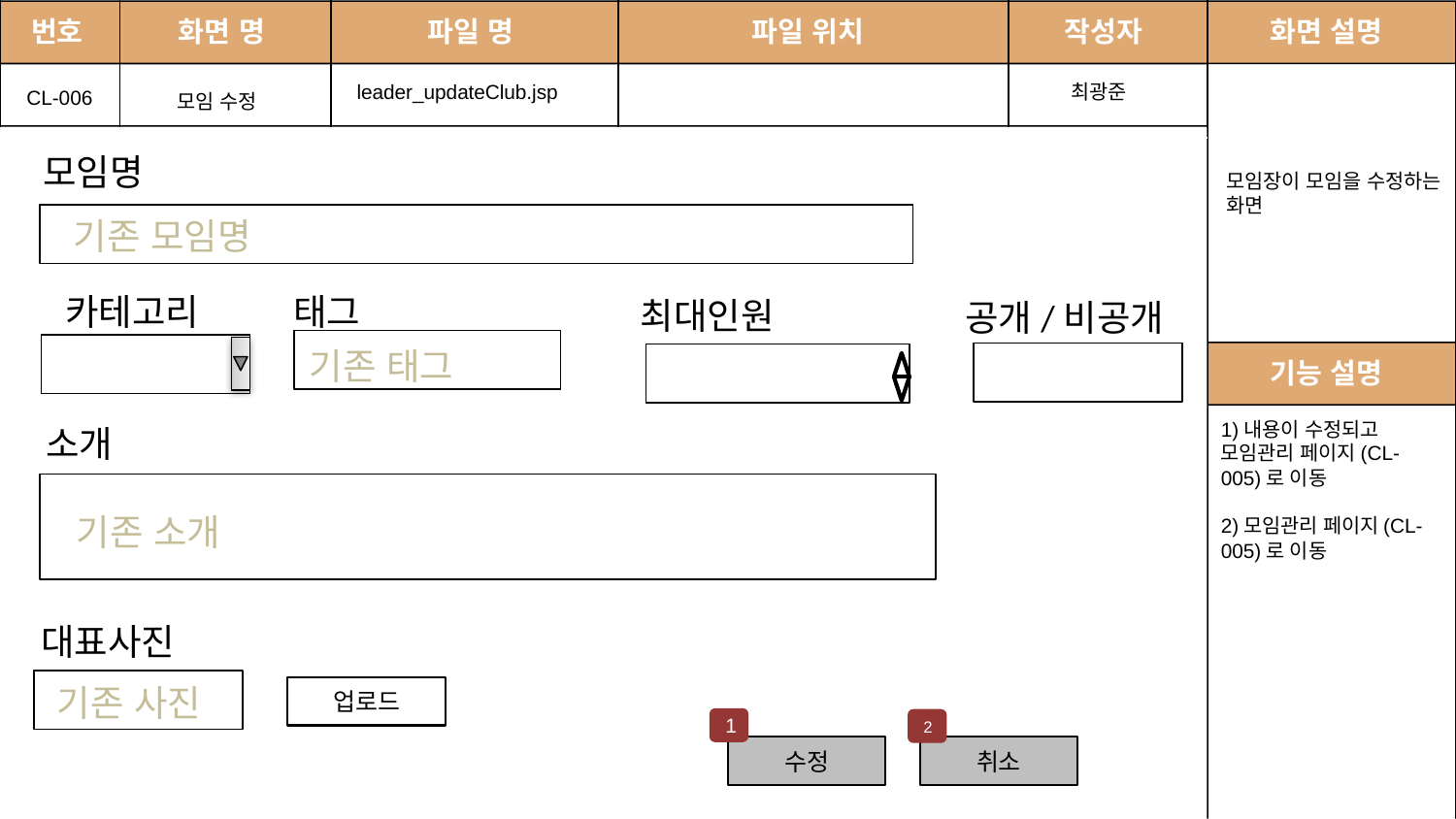

번호
화면 명
파일 명
# 파일 위치
작성자
화면 설명
leader_updateClub.jsp
최광준
CL-006
모임 수정
2
2

모임명
모임장이 모임을 수정하는 화면

기존 모임명
태그
카테고리
최대인원
공개/비공개

기존 태그

기능 설명

1)내용이 수정되고 모임관리 페이지(CL-005)로 이동

2)모임관리 페이지(CL-005)로 이동
소개

기존 소개
대표사진
2
2
2

기존 사진
업로드
1
2
수정
취소